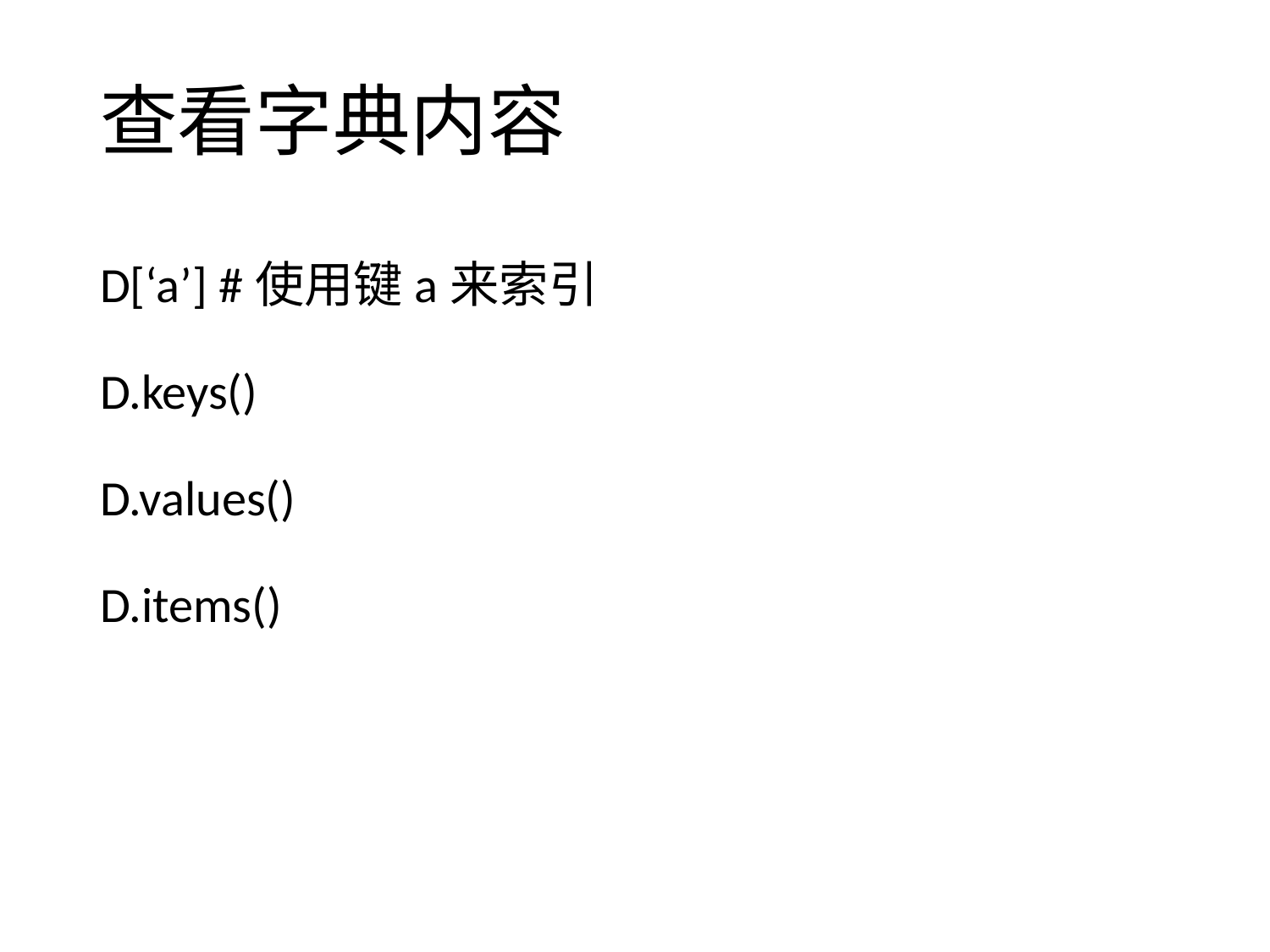

# 查看字典内容
D[‘a’] #使用键a来索引
D.keys()
D.values()
D.items()